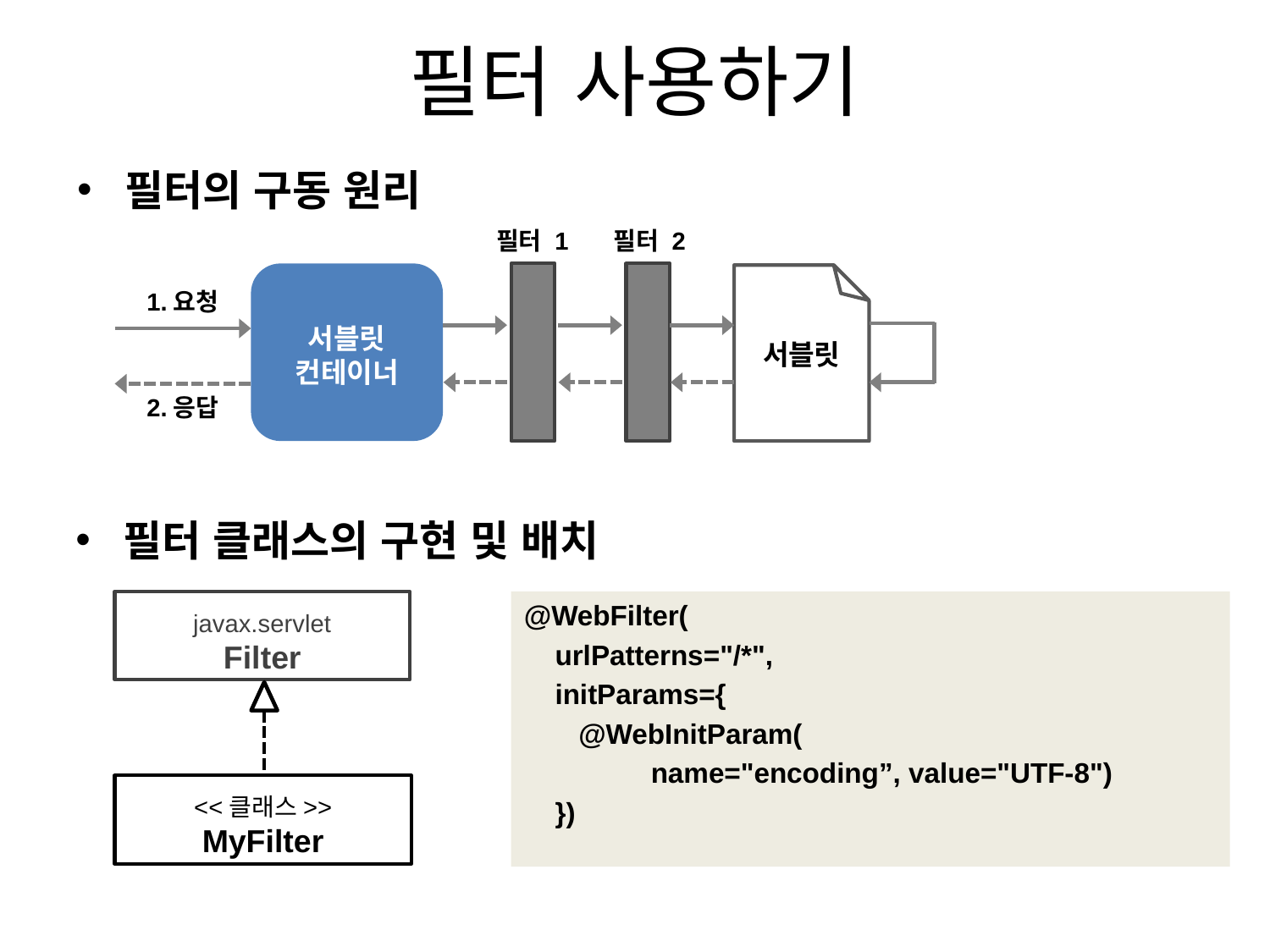

# 필터 사용하기
필터의 구동 원리
필터 1
필터 2

서블릿
컨테이너

서블릿
1.요청
2.응답
필터 클래스의 구현 및 배치

javax.servlet
Filter
@WebFilter(
    urlPatterns="/*",
    initParams={
       @WebInitParam(
	name="encoding”, value="UTF-8")
    })

<<클래스>>
MyFilter